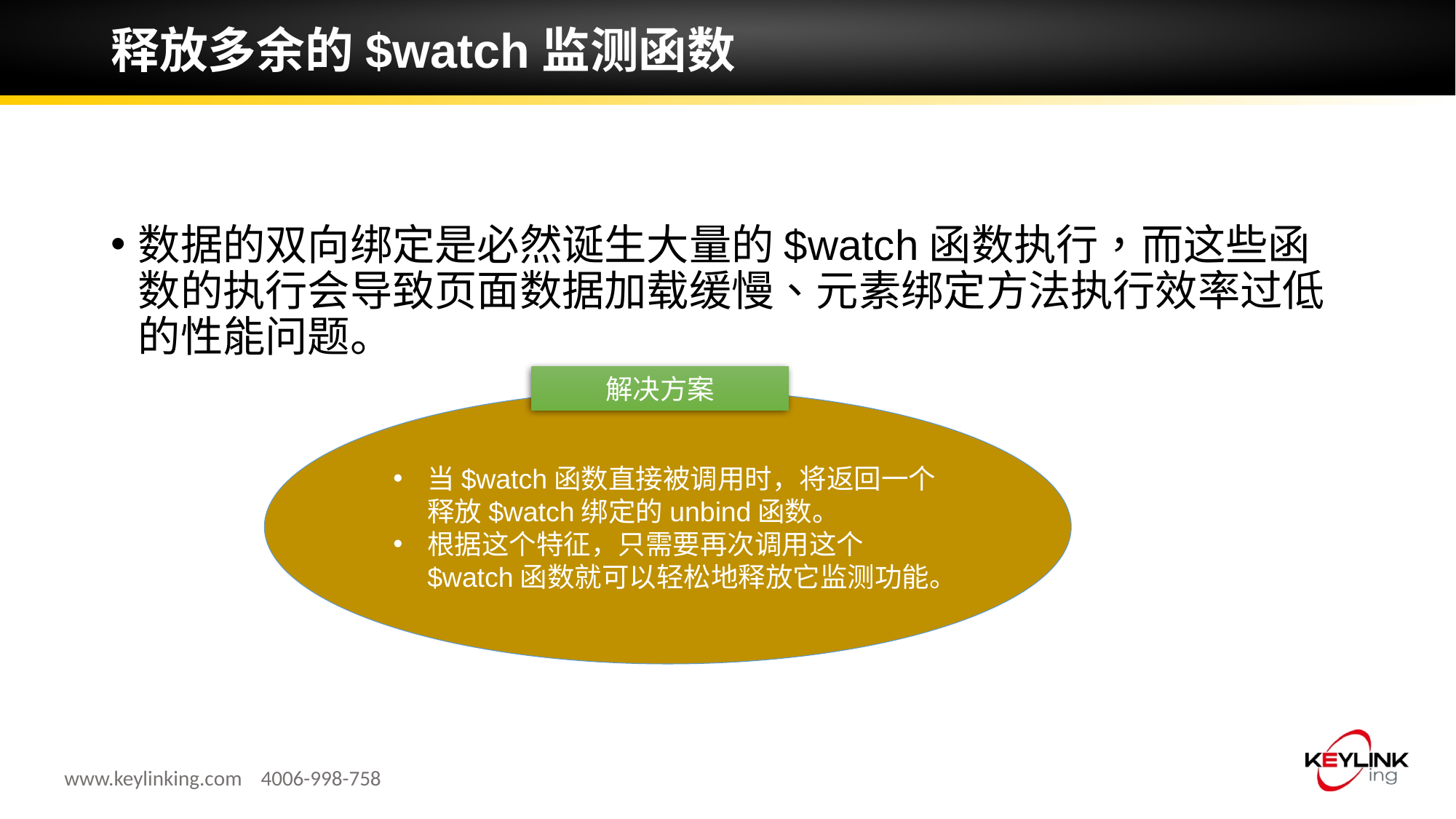

# 释放多余的$watch监测函数
数据的双向绑定是必然诞生大量的$watch函数执行，而这些函数的执行会导致页面数据加载缓慢、元素绑定方法执行效率过低的性能问题。

解决方案
当$watch函数直接被调用时，将返回一个释放$watch绑定的unbind函数。
根据这个特征，只需要再次调用这个$watch函数就可以轻松地释放它监测功能。